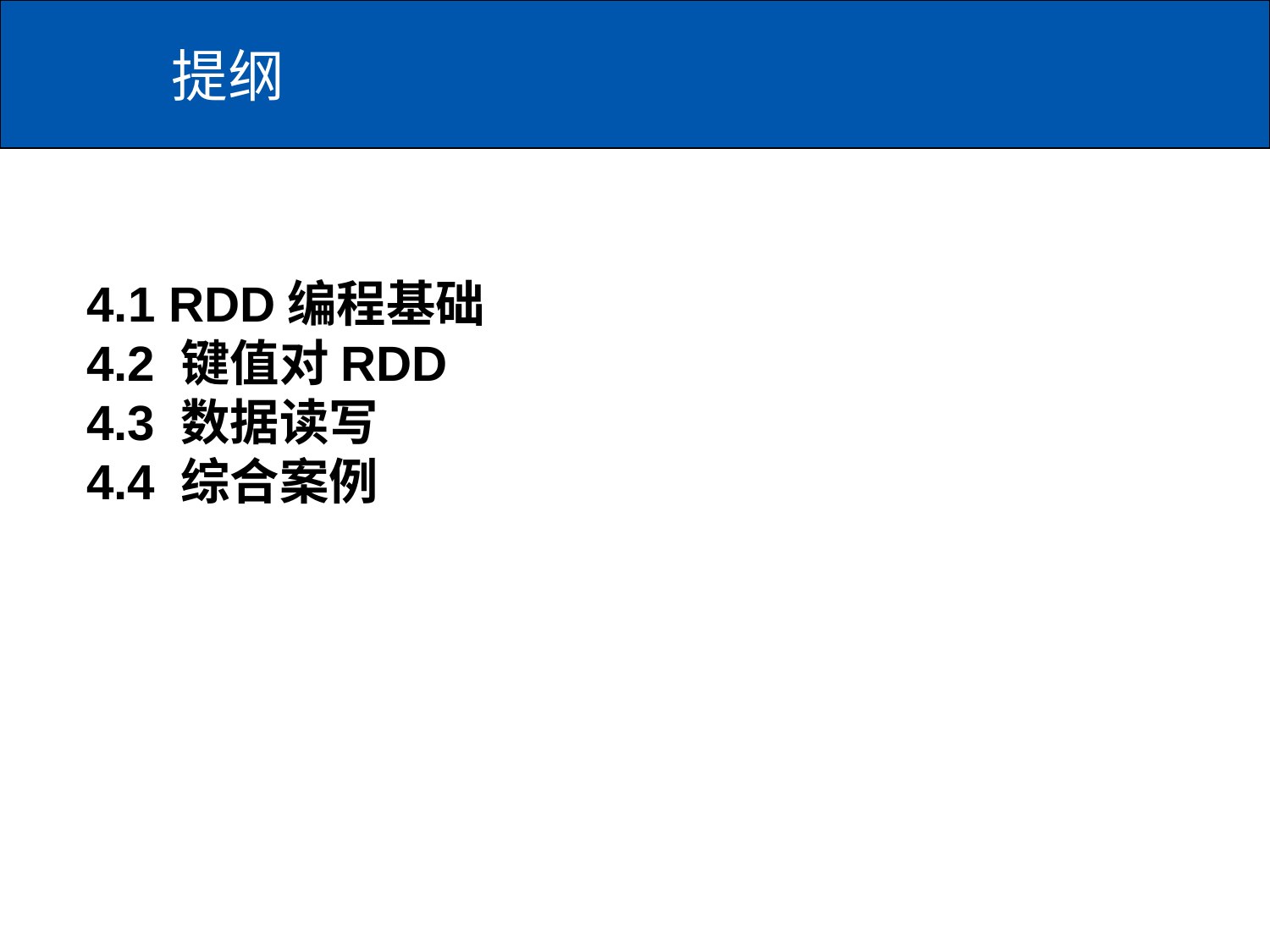

# 提纲
4.1 RDD编程基础
4.2 键值对RDD
4.3 数据读写
4.4 综合案例